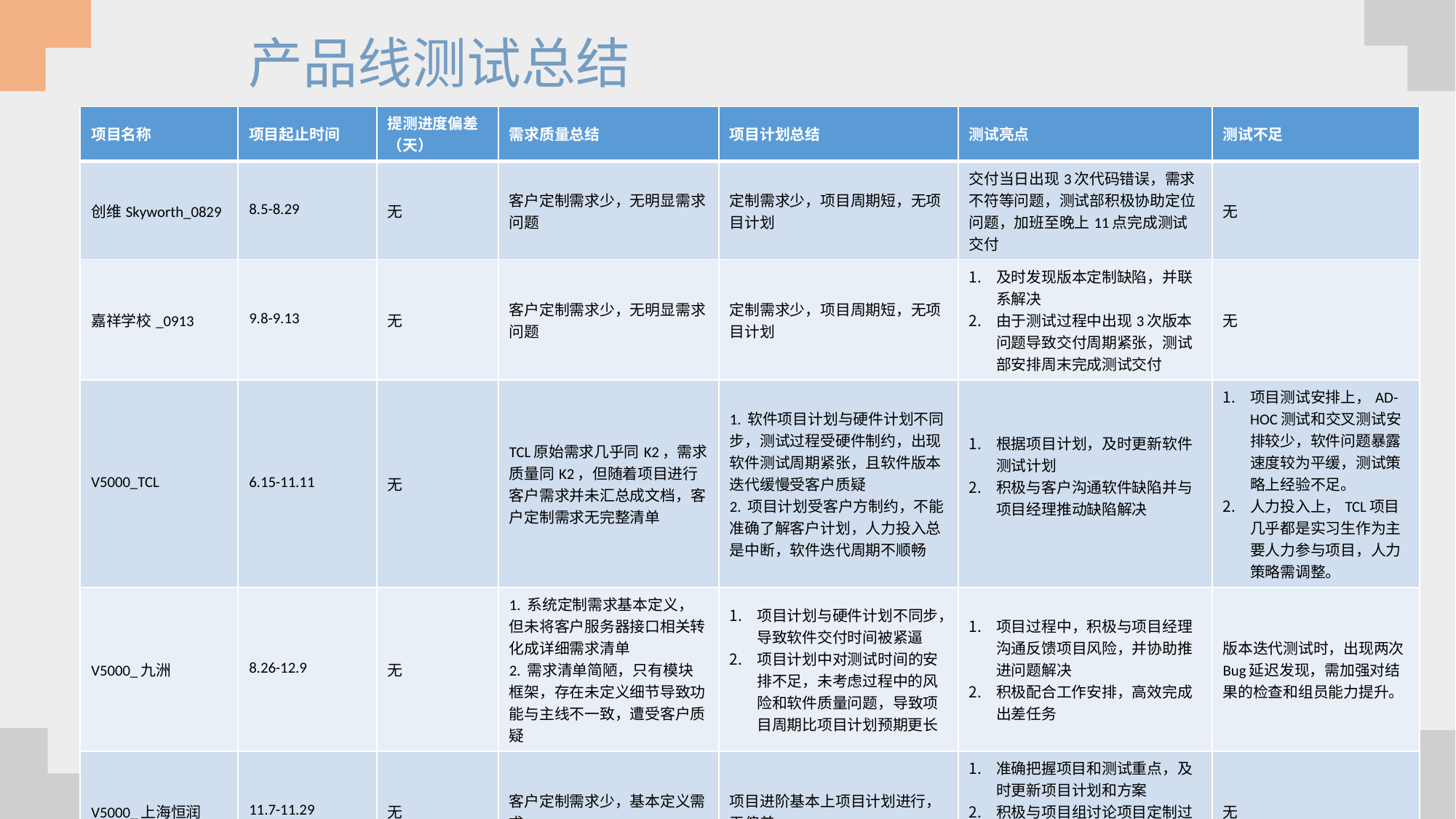

产品线测试总结
| 项目名称 | 项目起止时间 | 提测进度偏差（天） | 需求质量总结 | 项目计划总结 | 测试亮点 | 测试不足 |
| --- | --- | --- | --- | --- | --- | --- |
| 创维Skyworth\_0829 | 8.5-8.29 | 无 | 客户定制需求少，无明显需求问题 | 定制需求少，项目周期短，无项目计划 | 交付当日出现3次代码错误，需求不符等问题，测试部积极协助定位问题，加班至晚上11点完成测试交付 | 无 |
| 嘉祥学校\_0913 | 9.8-9.13 | 无 | 客户定制需求少，无明显需求问题 | 定制需求少，项目周期短，无项目计划 | 及时发现版本定制缺陷，并联系解决 由于测试过程中出现3次版本问题导致交付周期紧张，测试部安排周末完成测试交付 | 无 |
| V5000\_TCL | 6.15-11.11 | 无 | TCL原始需求几乎同K2，需求质量同K2，但随着项目进行客户需求并未汇总成文档，客户定制需求无完整清单 | 1. 软件项目计划与硬件计划不同步，测试过程受硬件制约，出现软件测试周期紧张，且软件版本迭代缓慢受客户质疑 2. 项目计划受客户方制约，不能准确了解客户计划，人力投入总是中断，软件迭代周期不顺畅 | 根据项目计划，及时更新软件测试计划 积极与客户沟通软件缺陷并与项目经理推动缺陷解决 | 项目测试安排上，AD-HOC测试和交叉测试安排较少，软件问题暴露速度较为平缓，测试策略上经验不足。 人力投入上，TCL项目几乎都是实习生作为主要人力参与项目，人力策略需调整。 |
| V5000\_九洲 | 8.26-12.9 | 无 | 1. 系统定制需求基本定义，但未将客户服务器接口相关转化成详细需求清单 2. 需求清单简陋，只有模块框架，存在未定义细节导致功能与主线不一致，遭受客户质疑 | 项目计划与硬件计划不同步，导致软件交付时间被紧逼 项目计划中对测试时间的安排不足，未考虑过程中的风险和软件质量问题，导致项目周期比项目计划预期更长 | 项目过程中，积极与项目经理沟通反馈项目风险，并协助推进问题解决 积极配合工作安排，高效完成出差任务 | 版本迭代测试时，出现两次Bug延迟发现，需加强对结果的检查和组员能力提升。 |
| V5000\_上海恒润 | 11.7-11.29 | 无 | 客户定制需求少，基本定义需求 | 项目进阶基本上项目计划进行，无偏差 | 准确把握项目和测试重点，及时更新项目计划和方案 积极与项目组讨论项目定制过程中的难点，软件缺陷 快速高效完成软件验收和交付 | 无 |